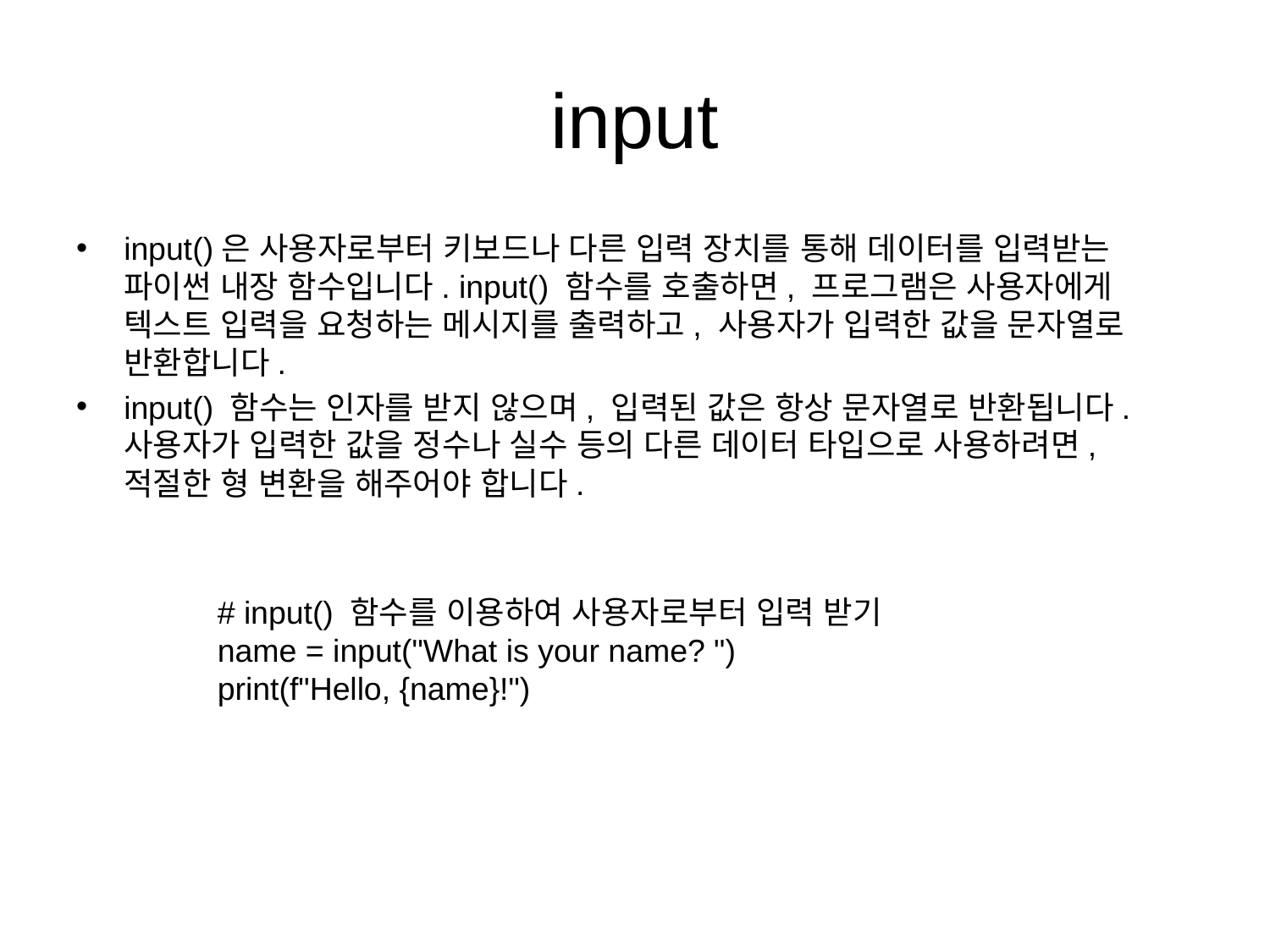

# input
input()은 사용자로부터 키보드나 다른 입력 장치를 통해 데이터를 입력받는 파이썬 내장 함수입니다. input() 함수를 호출하면, 프로그램은 사용자에게 텍스트 입력을 요청하는 메시지를 출력하고, 사용자가 입력한 값을 문자열로 반환합니다.
input() 함수는 인자를 받지 않으며, 입력된 값은 항상 문자열로 반환됩니다. 사용자가 입력한 값을 정수나 실수 등의 다른 데이터 타입으로 사용하려면, 적절한 형 변환을 해주어야 합니다.

# input() 함수를 이용하여 사용자로부터 입력 받기
name = input("What is your name? ")
print(f"Hello, {name}!")